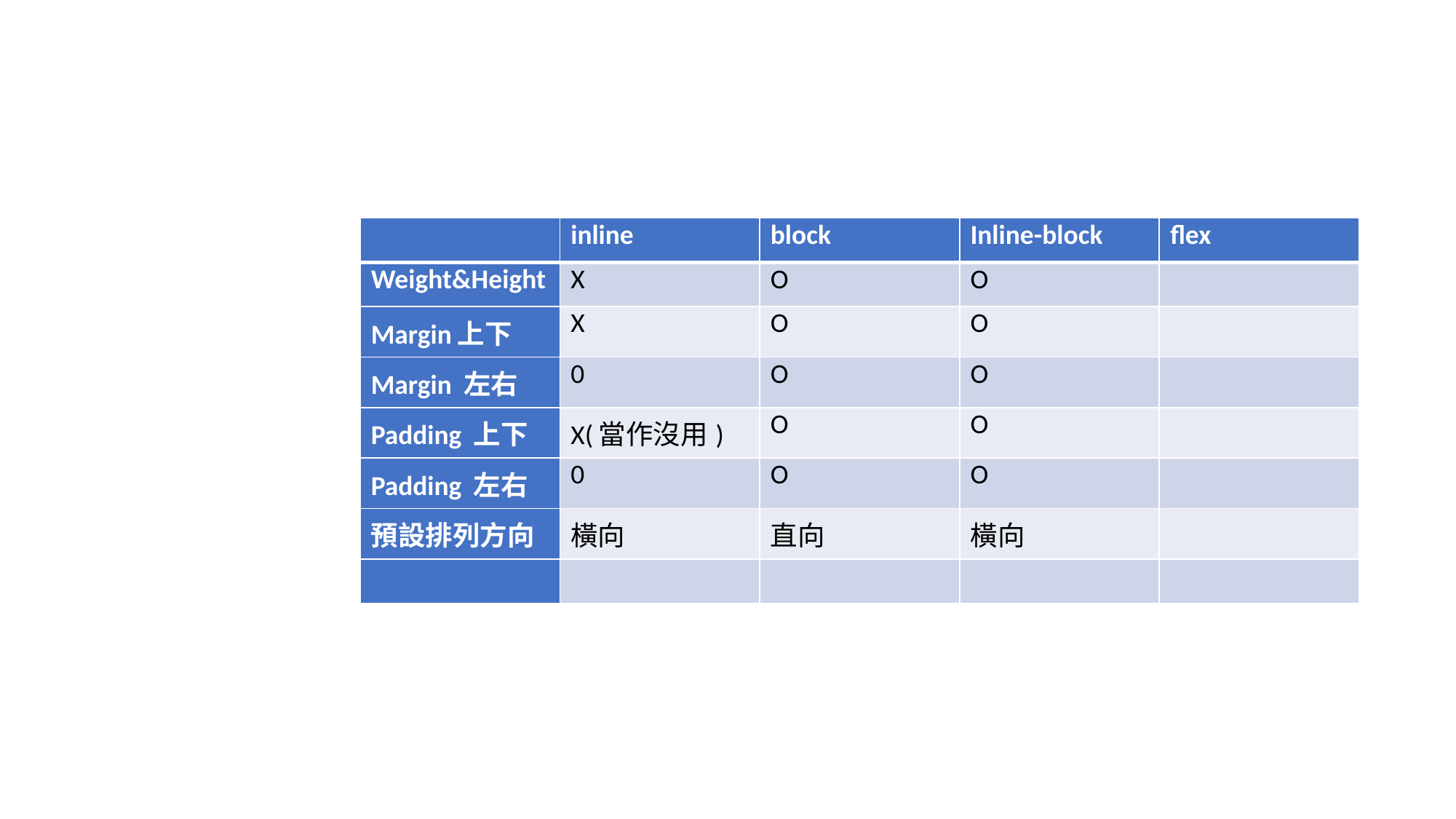

|  | inline | block | Inline-block | flex |
| --- | --- | --- | --- | --- |
| Weight&Height | X | O | O |  |
| Margin上下 | X | O | O |  |
| Margin 左右 | 0 | O | O |  |
| Padding 上下 | X(當作沒用) | O | O |  |
| Padding 左右 | 0 | O | O |  |
| 預設排列方向 | 橫向 | 直向 | 橫向 |  |
|  |  |  |  |  |